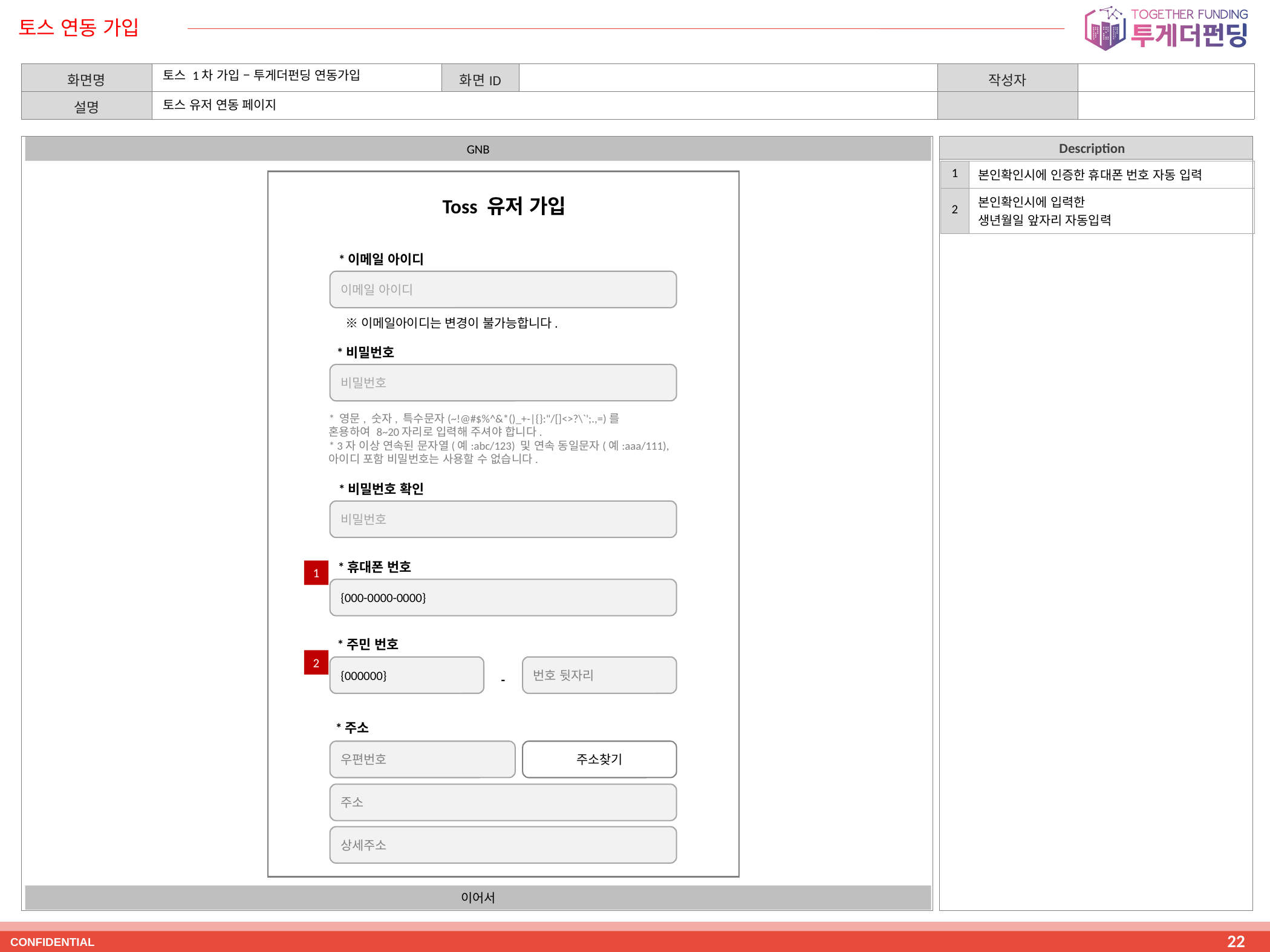

# 토스 연동 가입
토스 1차 가입 – 투게더펀딩 연동가입
토스 유저 연동 페이지
GNB
| 1 | 본인확인시에 인증한 휴대폰 번호 자동 입력 |
| --- | --- |
| 2 | 본인확인시에 입력한 생년월일 앞자리 자동입력 |

Toss 유저 가입
*이메일 아이디
이메일 아이디
※이메일아이디는 변경이 불가능합니다.
*비밀번호
비밀번호
* 영문, 숫자, 특수문자(~!@#$%^&*()_+-|{}:"/[]<>?\`';.,=)를
혼용하여 8~20자리로 입력해 주셔야 합니다.
* 3자 이상 연속된 문자열(예:abc/123) 및 연속 동일문자(예:aaa/111),
아이디 포함 비밀번호는 사용할 수 없습니다.
*비밀번호 확인
비밀번호
*휴대폰 번호
1
{000-0000-0000}
*주민 번호
2
{000000}
번호 뒷자리
-
*주소
우편번호
주소찾기
주소
상세주소
이어서
22